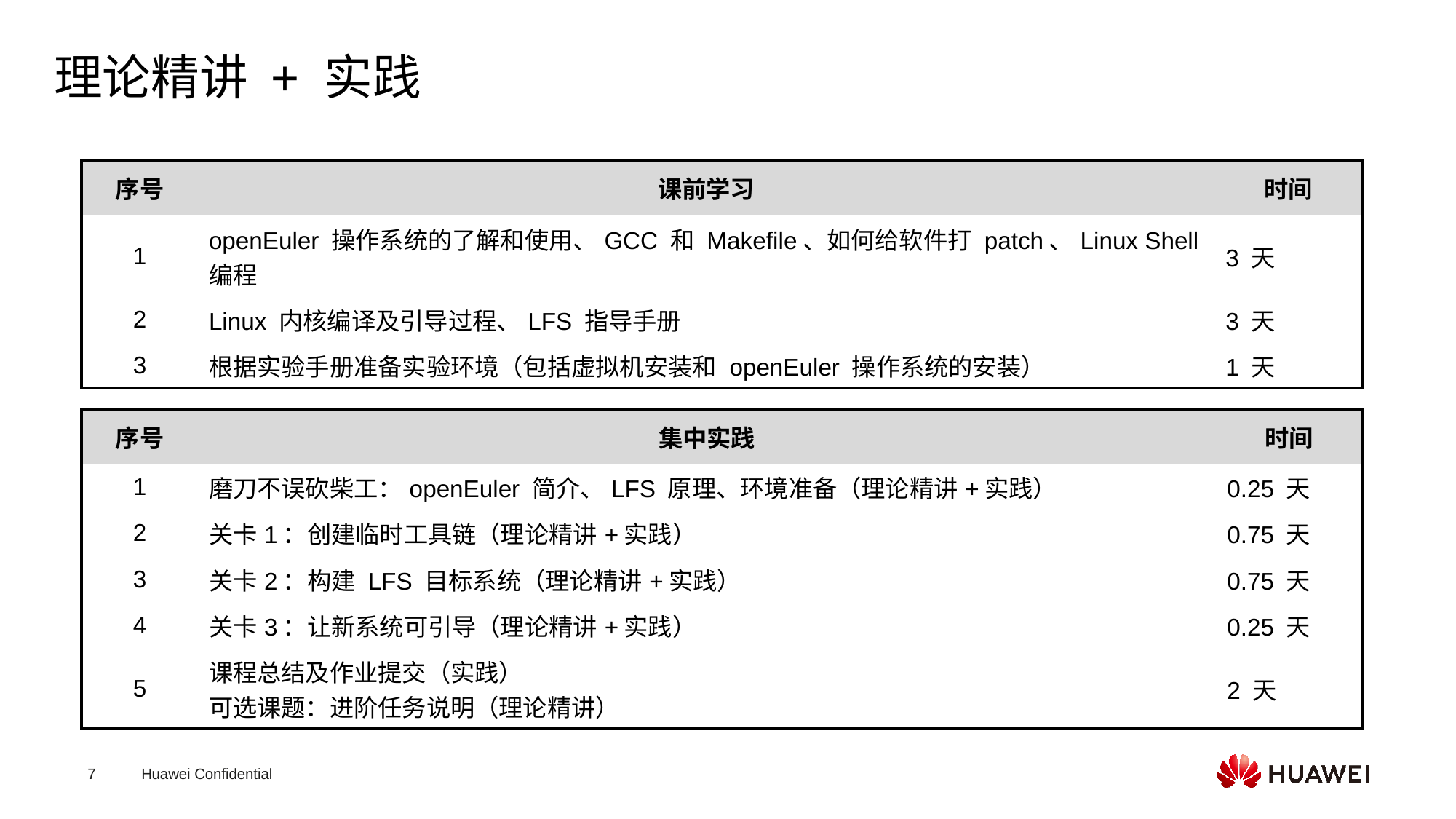

# 理论精讲 + 实践
| 序号 | 课前学习 | 时间 |
| --- | --- | --- |
| 1 | openEuler 操作系统的了解和使用、GCC 和 Makefile、如何给软件打 patch、Linux Shell 编程 | 3 天 |
| 2 | Linux 内核编译及引导过程、LFS 指导手册 | 3 天 |
| 3 | 根据实验手册准备实验环境（包括虚拟机安装和 openEuler 操作系统的安装） | 1 天 |
| 序号 | 集中实践 | 时间 |
| --- | --- | --- |
| 1 | 磨刀不误砍柴工：openEuler 简介、LFS 原理、环境准备（理论精讲+实践） | 0.25 天 |
| 2 | 关卡1：创建临时工具链（理论精讲+实践） | 0.75 天 |
| 3 | 关卡2：构建 LFS 目标系统（理论精讲+实践） | 0.75 天 |
| 4 | 关卡3：让新系统可引导（理论精讲+实践） | 0.25 天 |
| 5 | 课程总结及作业提交（实践） 可选课题：进阶任务说明（理论精讲） | 2 天 |